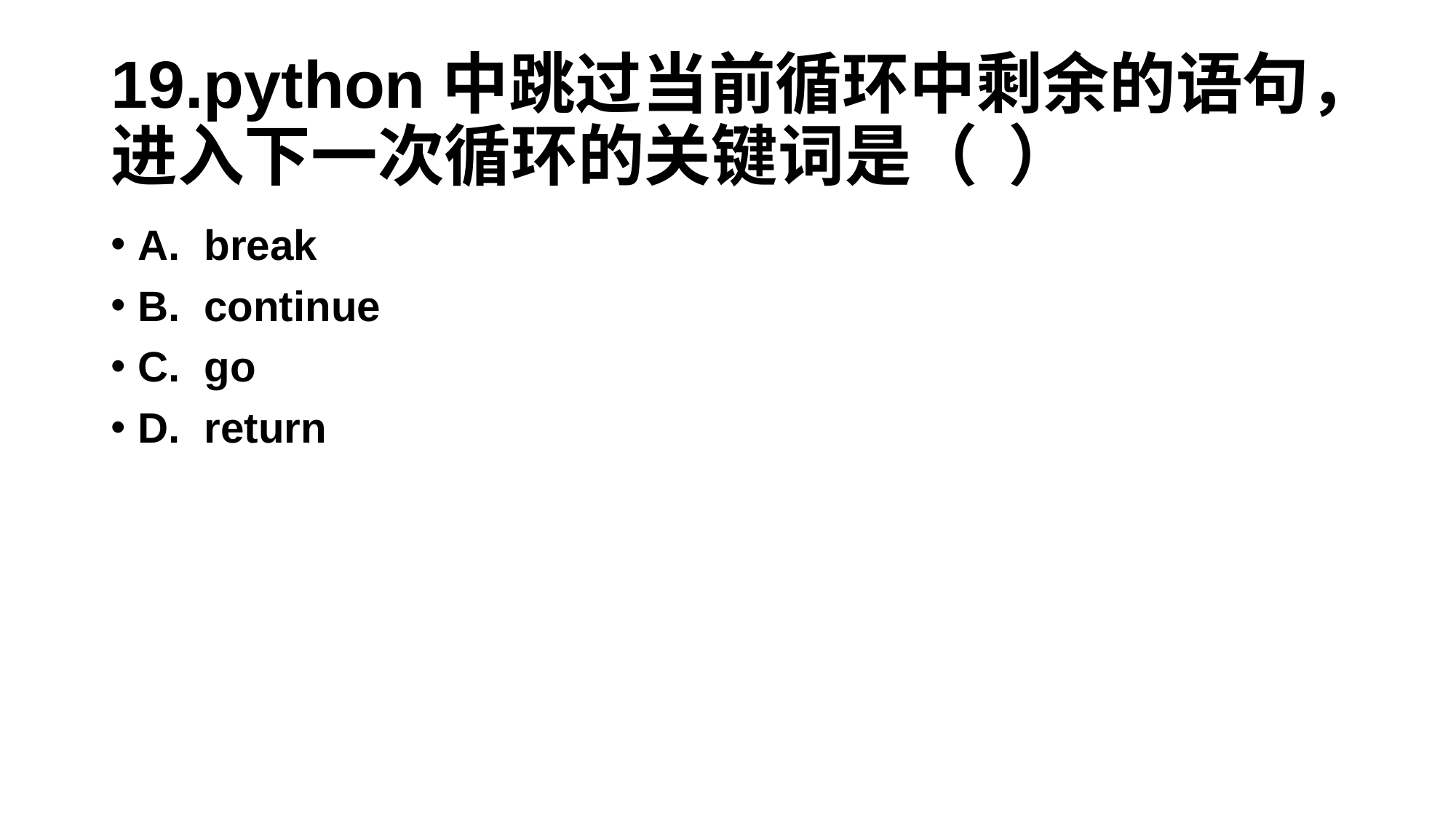

# 19.python中跳过当前循环中剩余的语句，进入下一次循环的关键词是（  ）
A.  break
B.  continue
C.  go
D.  return